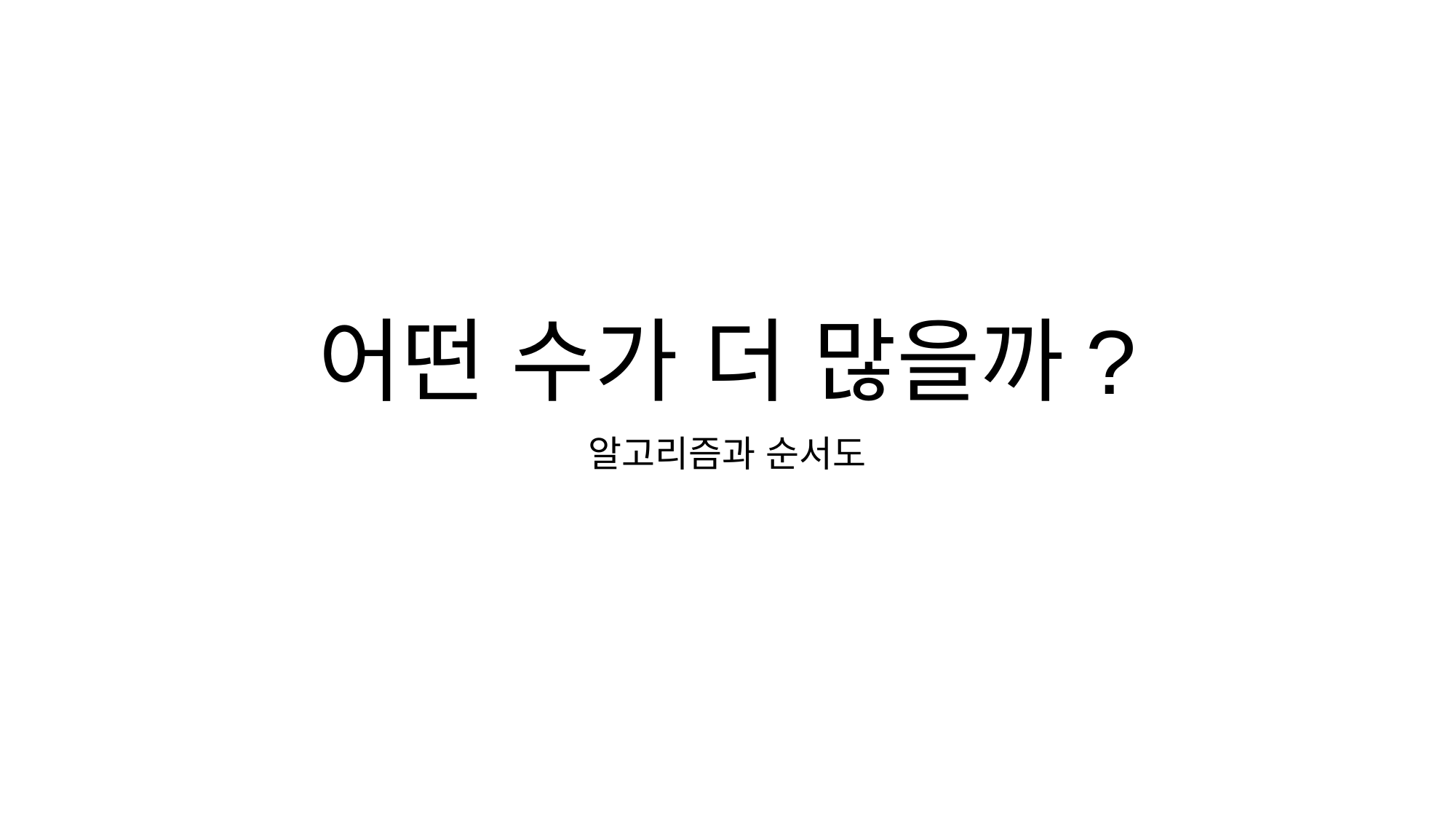

# 어떤 수가 더 많을까?
알고리즘과 순서도